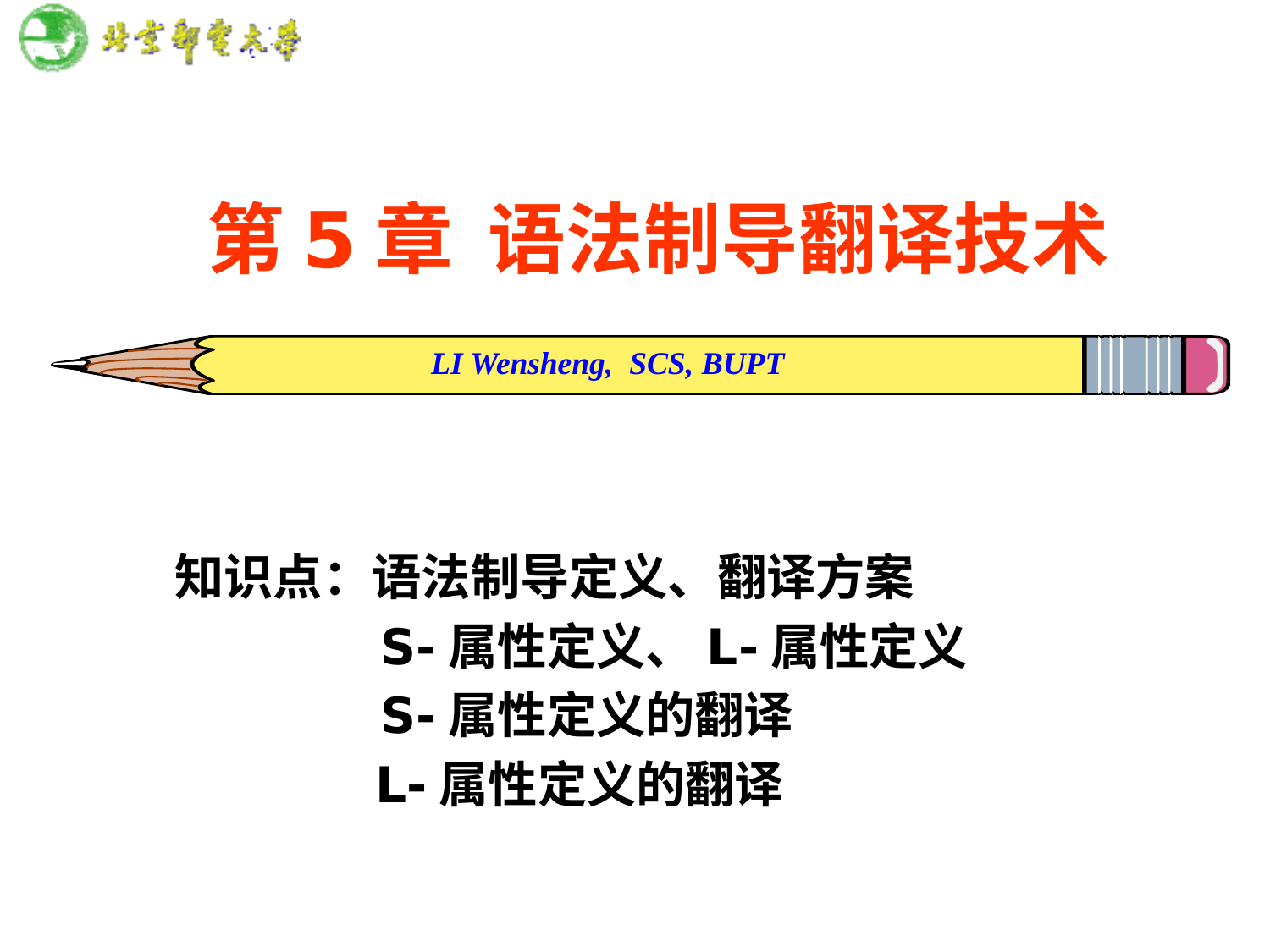

# 第5章  语法制导翻译技术
知识点：语法制导定义、翻译方案
            S-属性定义、L-属性定义
            S-属性定义的翻译
        L-属性定义的翻译